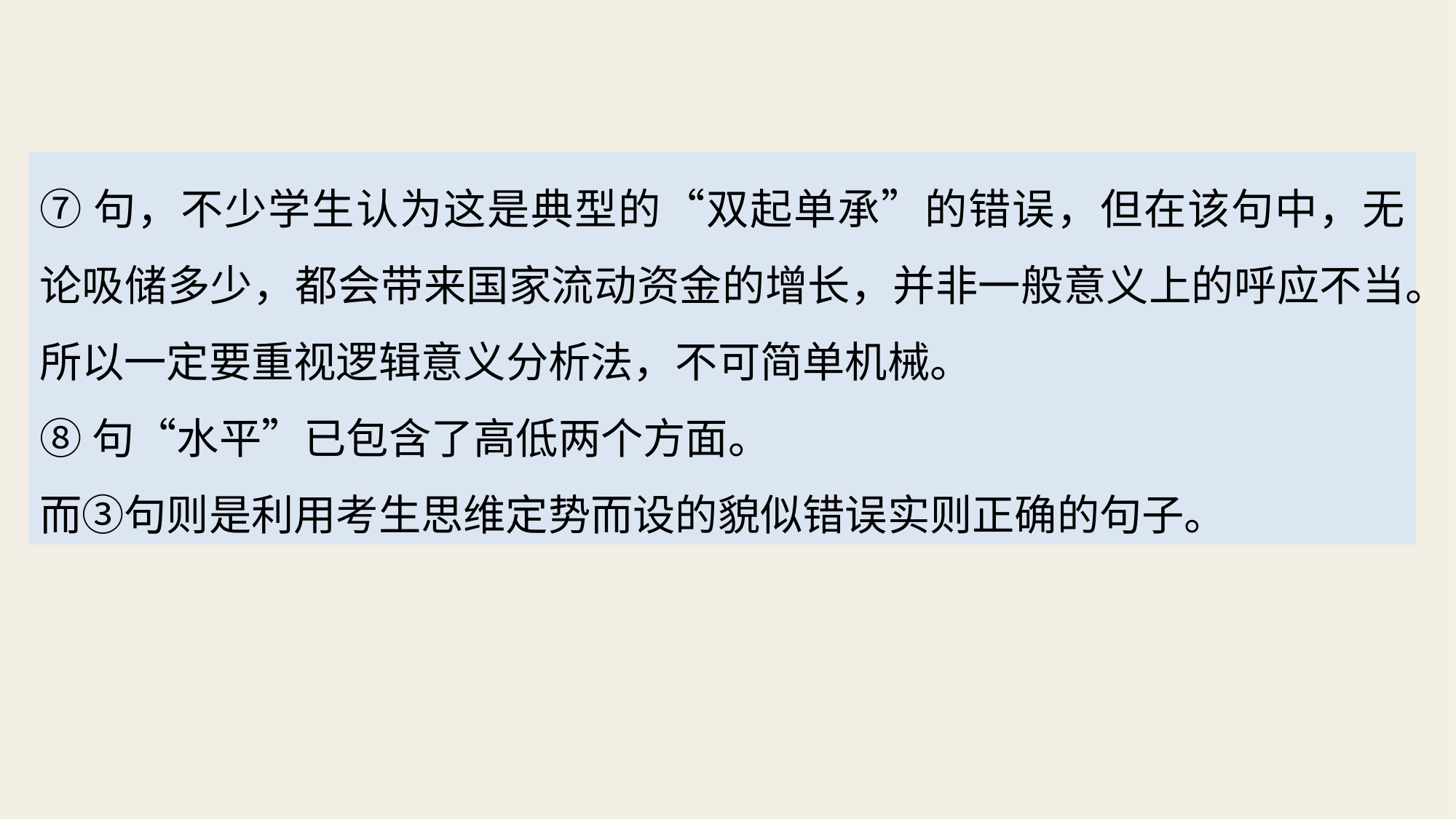

⑦句，不少学生认为这是典型的“双起单承”的错误，但在该句中，无论吸储多少，都会带来国家流动资金的增长，并非一般意义上的呼应不当。所以一定要重视逻辑意义分析法，不可简单机械。
⑧句“水平”已包含了高低两个方面。
而③句则是利用考生思维定势而设的貌似错误实则正确的句子。